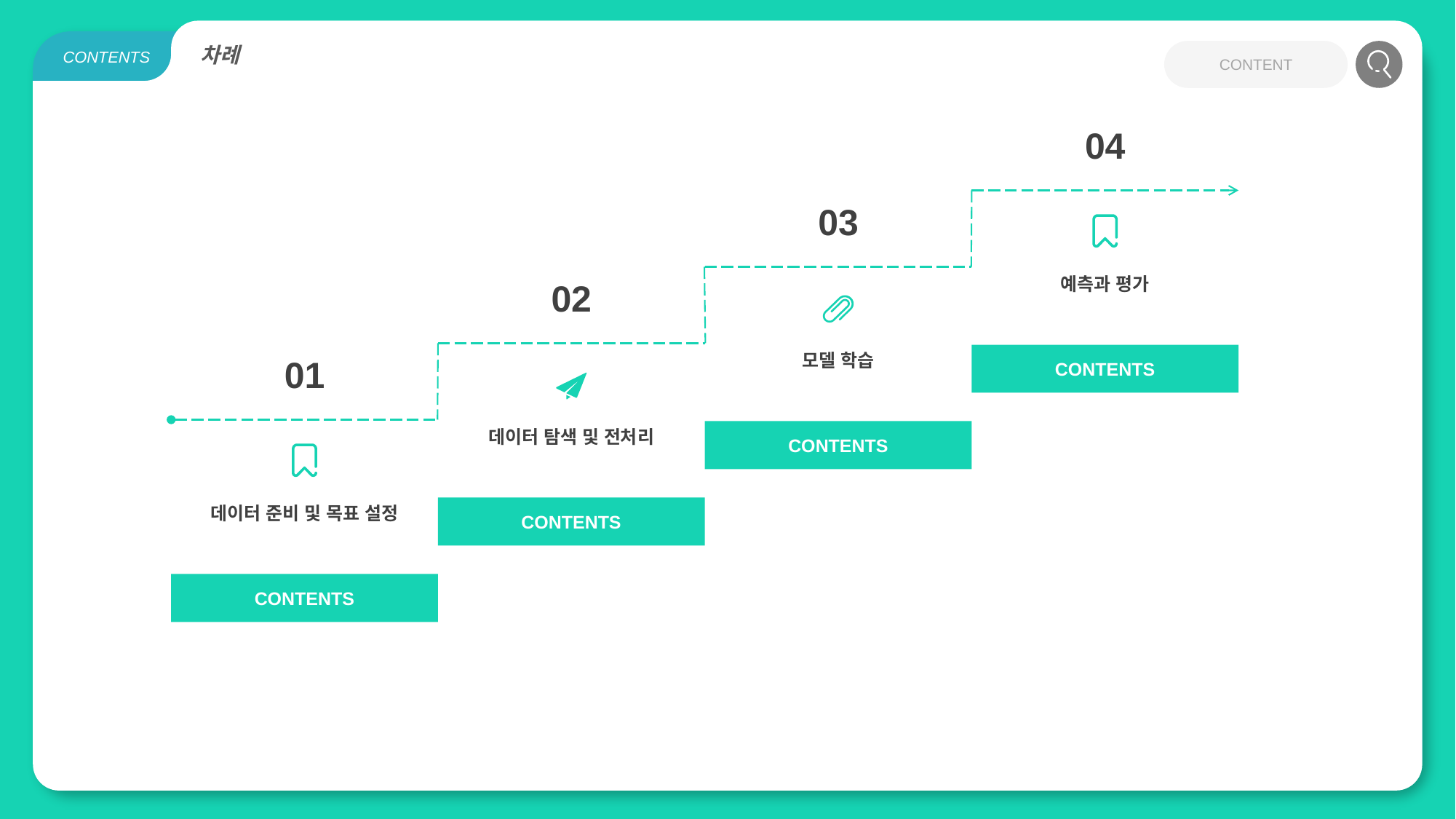

차례

CONTENT

CONTENTS

04
03

예측과 평가
02

모델 학습
CONTENTS
01

데이터 탐색 및 전처리
CONTENTS

데이터 준비 및 목표 설정
CONTENTS
CONTENTS